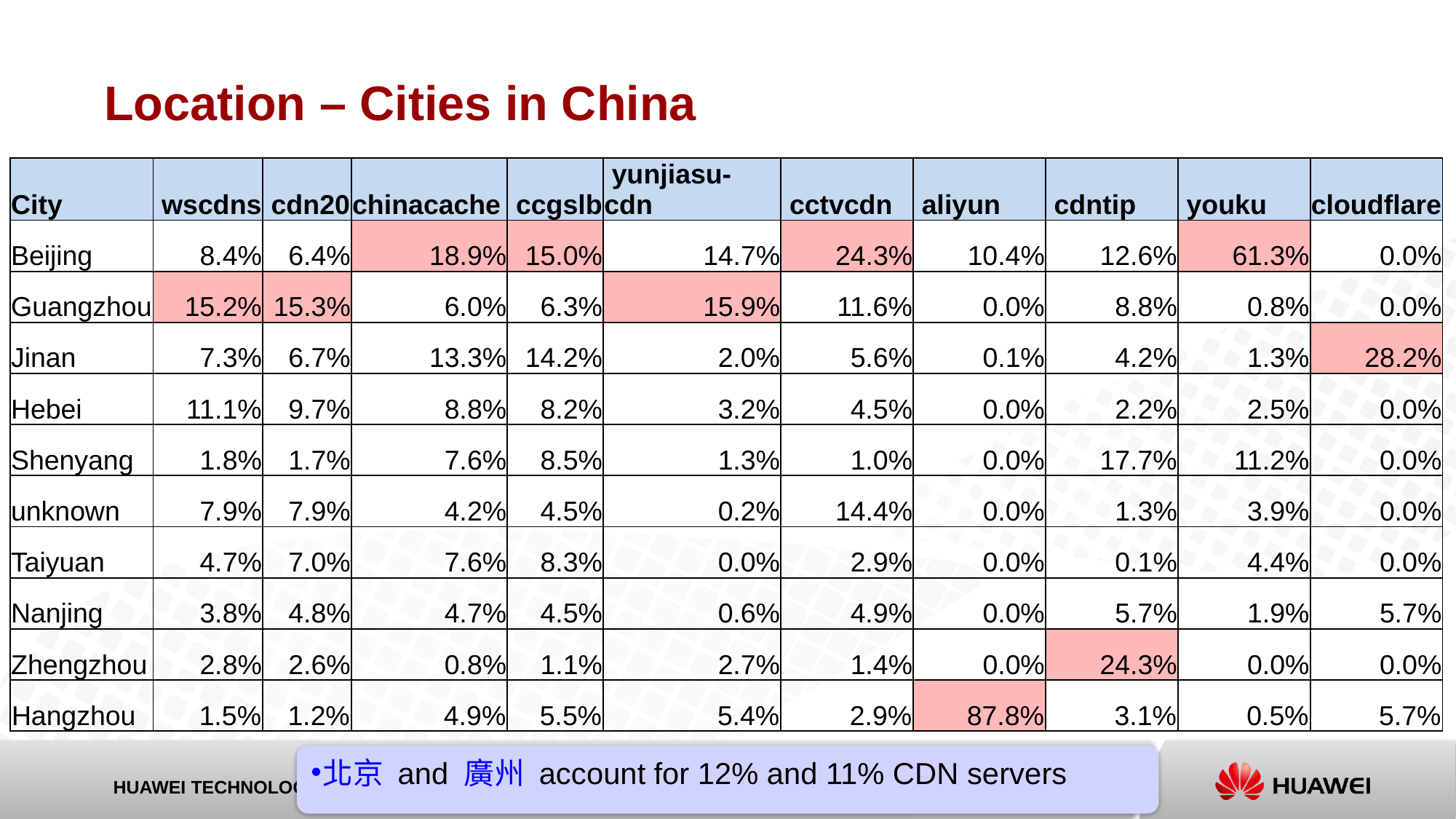

# Location – Cities in China
| City | wscdns | cdn20 | chinacache | ccgslb | yunjiasu-cdn | cctvcdn | aliyun | cdntip | youku | cloudflare |
| --- | --- | --- | --- | --- | --- | --- | --- | --- | --- | --- |
| Beijing | 8.4% | 6.4% | 18.9% | 15.0% | 14.7% | 24.3% | 10.4% | 12.6% | 61.3% | 0.0% |
| Guangzhou | 15.2% | 15.3% | 6.0% | 6.3% | 15.9% | 11.6% | 0.0% | 8.8% | 0.8% | 0.0% |
| Jinan | 7.3% | 6.7% | 13.3% | 14.2% | 2.0% | 5.6% | 0.1% | 4.2% | 1.3% | 28.2% |
| Hebei | 11.1% | 9.7% | 8.8% | 8.2% | 3.2% | 4.5% | 0.0% | 2.2% | 2.5% | 0.0% |
| Shenyang | 1.8% | 1.7% | 7.6% | 8.5% | 1.3% | 1.0% | 0.0% | 17.7% | 11.2% | 0.0% |
| unknown | 7.9% | 7.9% | 4.2% | 4.5% | 0.2% | 14.4% | 0.0% | 1.3% | 3.9% | 0.0% |
| Taiyuan | 4.7% | 7.0% | 7.6% | 8.3% | 0.0% | 2.9% | 0.0% | 0.1% | 4.4% | 0.0% |
| Nanjing | 3.8% | 4.8% | 4.7% | 4.5% | 0.6% | 4.9% | 0.0% | 5.7% | 1.9% | 5.7% |
| Zhengzhou | 2.8% | 2.6% | 0.8% | 1.1% | 2.7% | 1.4% | 0.0% | 24.3% | 0.0% | 0.0% |
| Hangzhou | 1.5% | 1.2% | 4.9% | 5.5% | 5.4% | 2.9% | 87.8% | 3.1% | 0.5% | 5.7% |
北京 and 廣州 account for 12% and 11% CDN servers